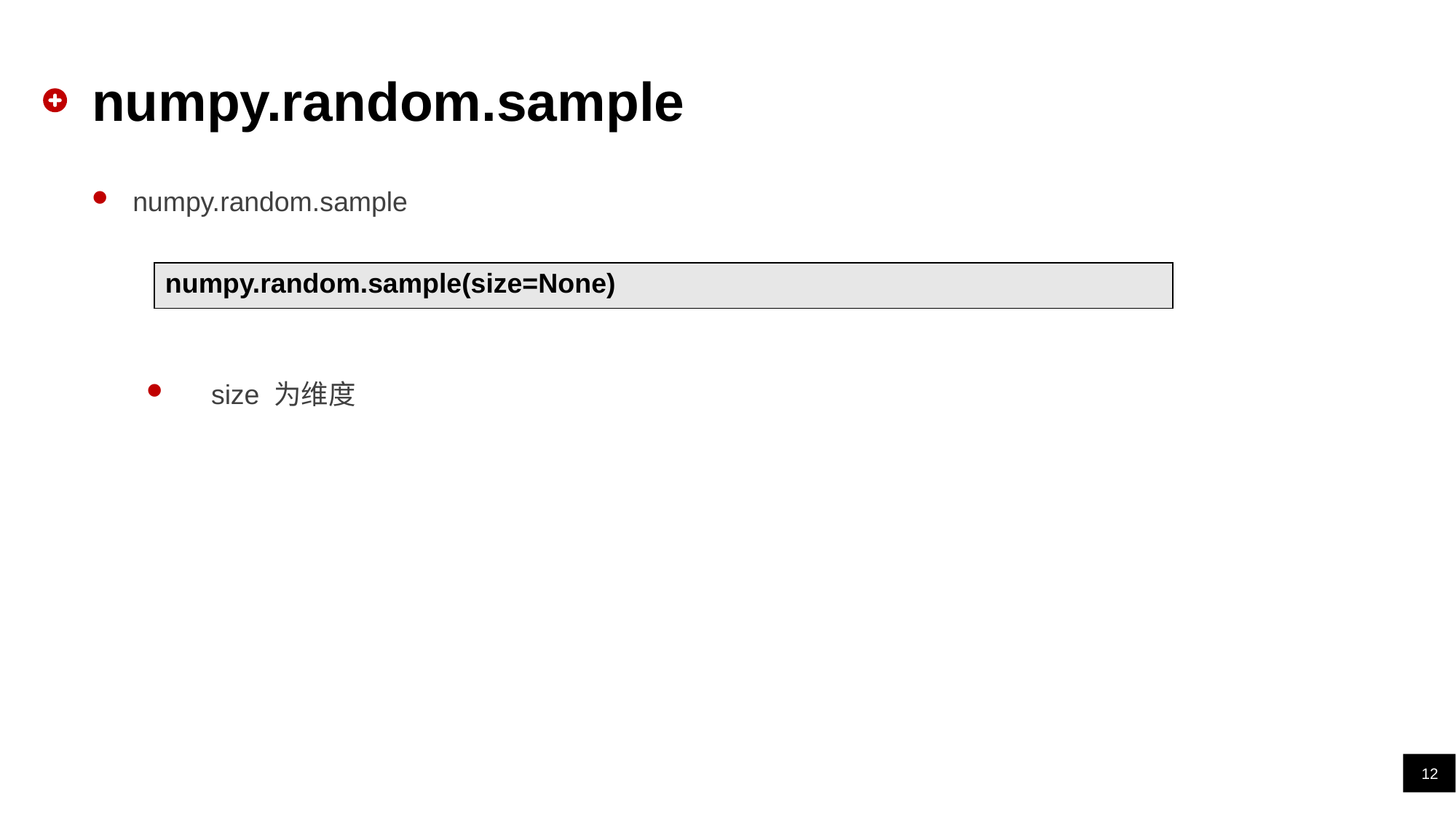

# numpy.random.sample
numpy.random.sample

    size 为维度
| numpy.random.sample(size=None) |
| --- |